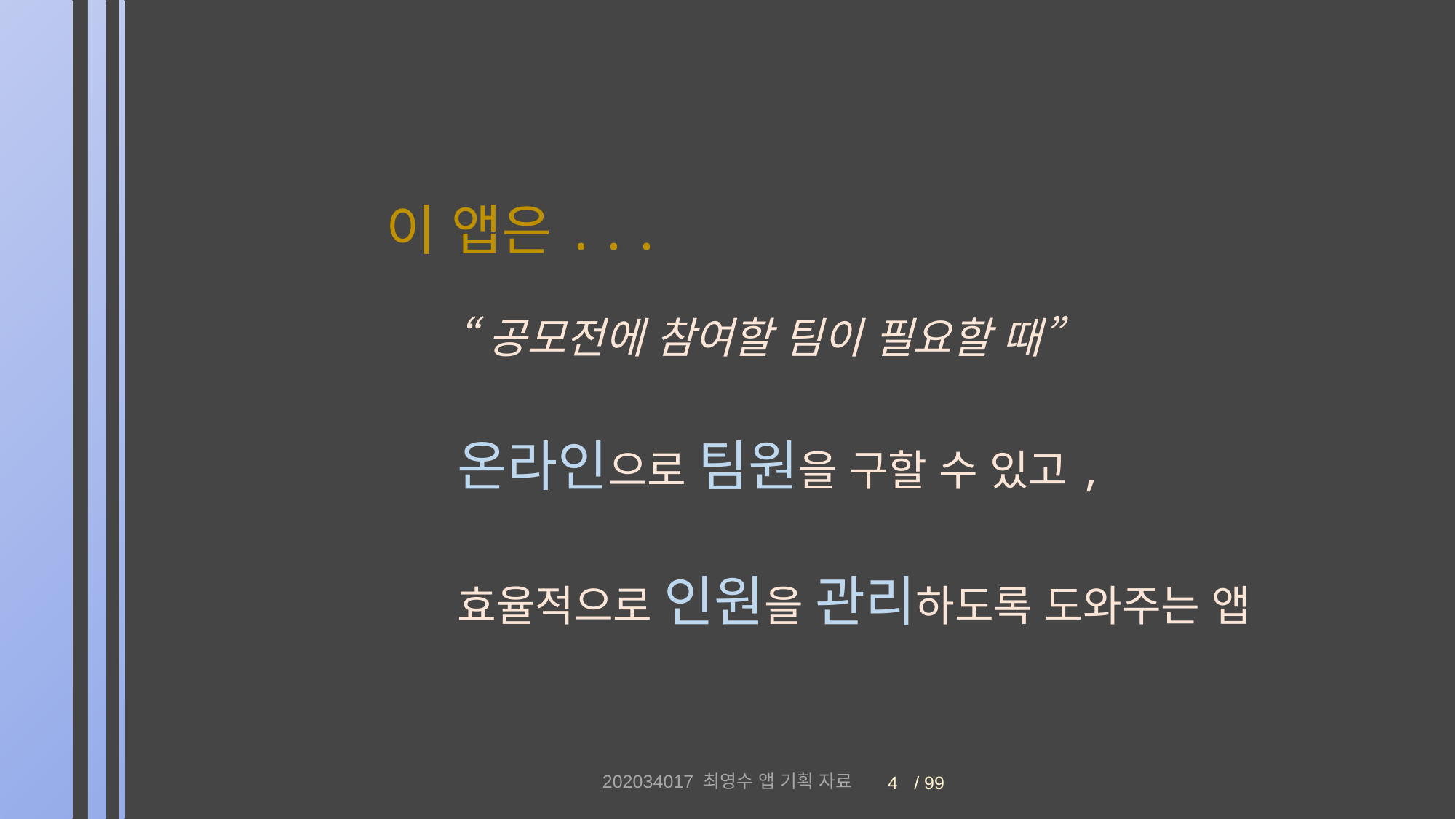

# 이 앱은...
“공모전에 참여할 팀이 필요할 때”

온라인으로 팀원을 구할 수 있고,

효율적으로 인원을 관리하도록 도와주는 앱
202034017 최영수 앱 기획 자료
4